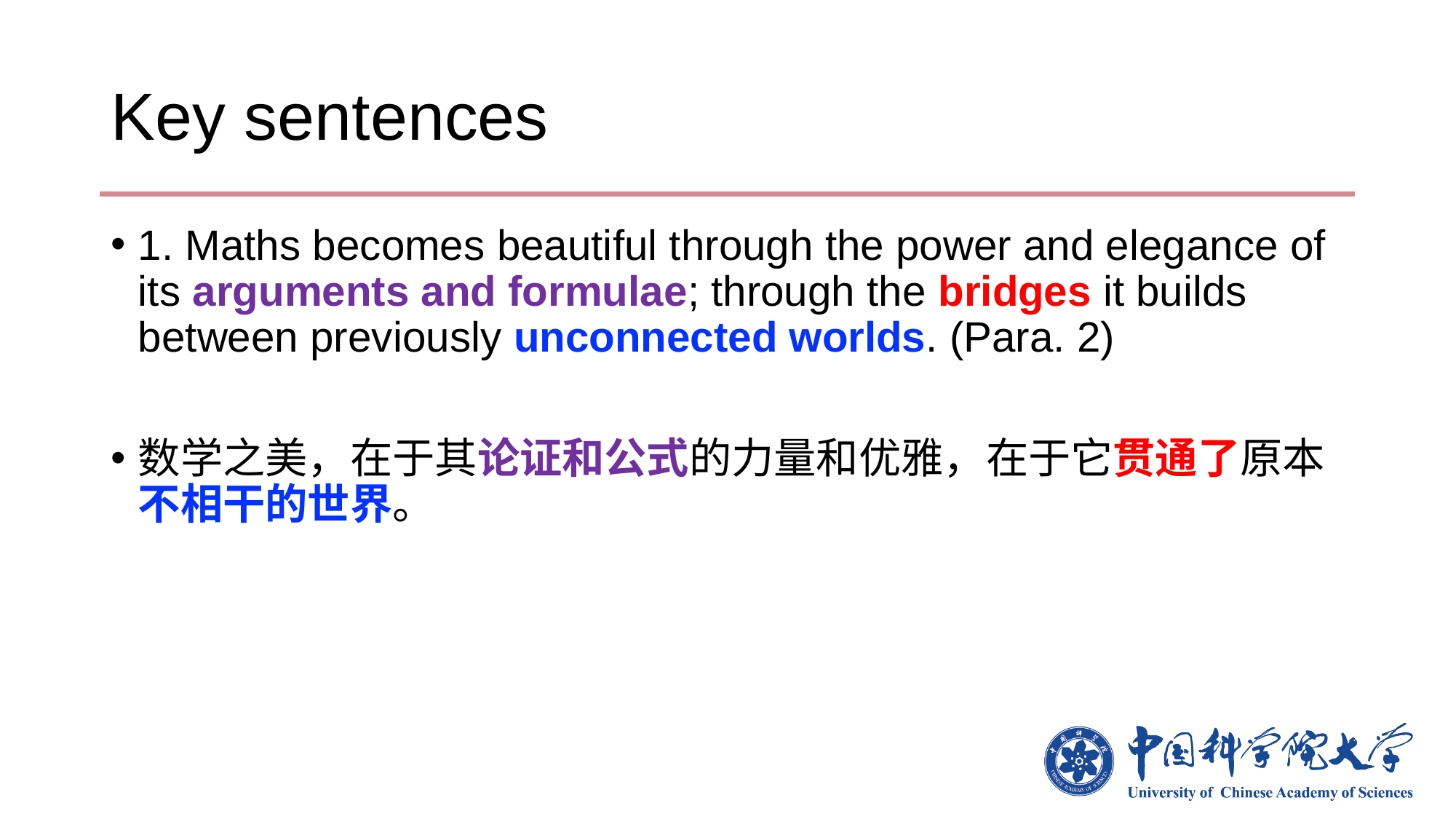

# Key sentences
1. Maths becomes beautiful through the power and elegance of its arguments and formulae; through the bridges it builds between previously unconnected worlds. (Para. 2)

数学之美，在于其论证和公式的力量和优雅，在于它贯通了原本不相干的世界。